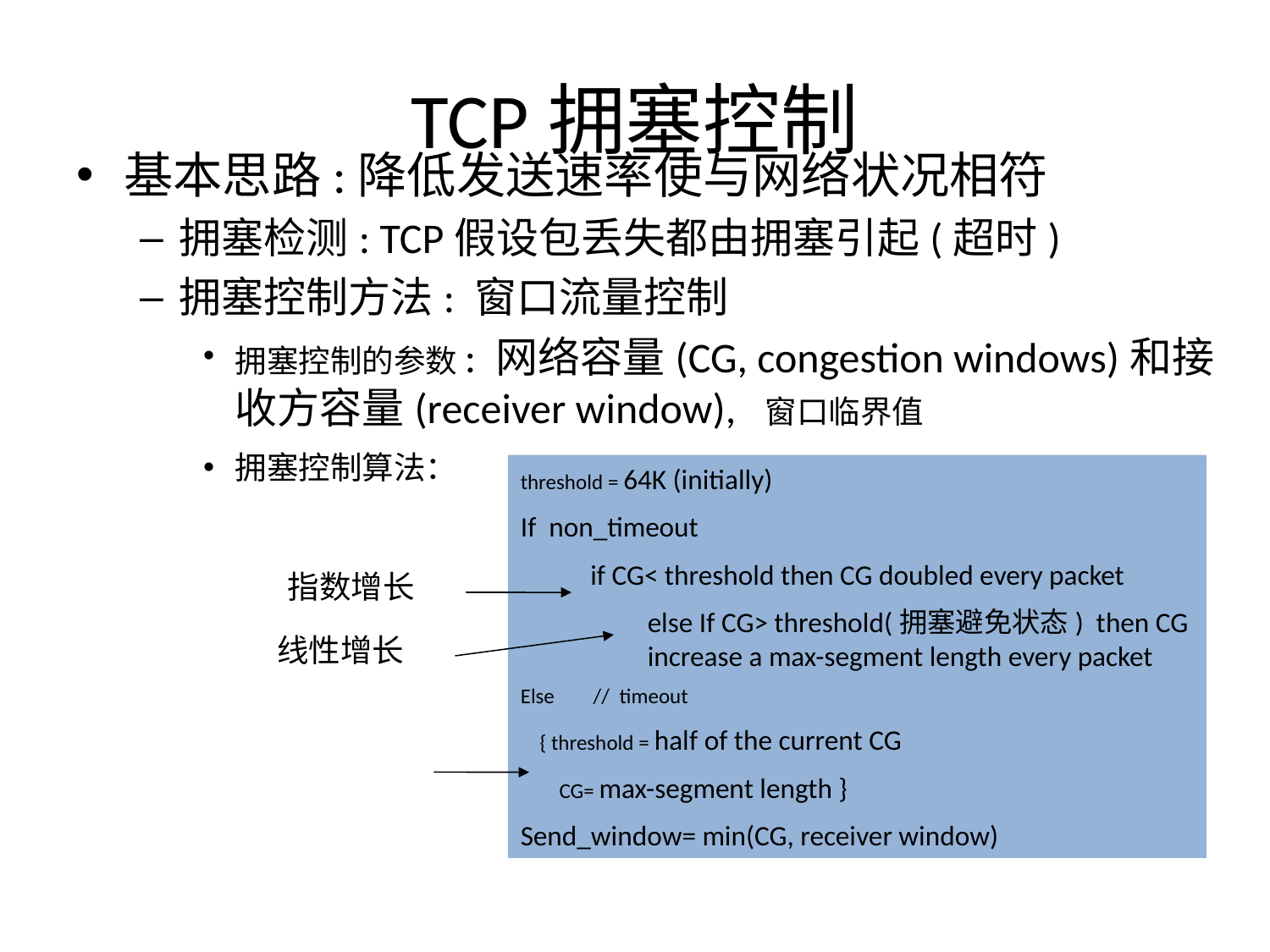

# TCP拥塞控制
基本思路:降低发送速率使与网络状况相符
拥塞检测: TCP假设包丢失都由拥塞引起(超时)
拥塞控制方法: 窗口流量控制
拥塞控制的参数: 网络容量(CG, congestion windows)和接收方容量(receiver window),  窗口临界值
拥塞控制算法：

threshold = 64K (initially)
If  non_timeout
 if CG< threshold then CG doubled every packet
else If CG> threshold(拥塞避免状态)  then CG increase a max-segment length every packet
Else        //  timeout
    { threshold = half of the current CG
        CG= max-segment length }
Send_window= min(CG, receiver window)
指数增长

线性增长